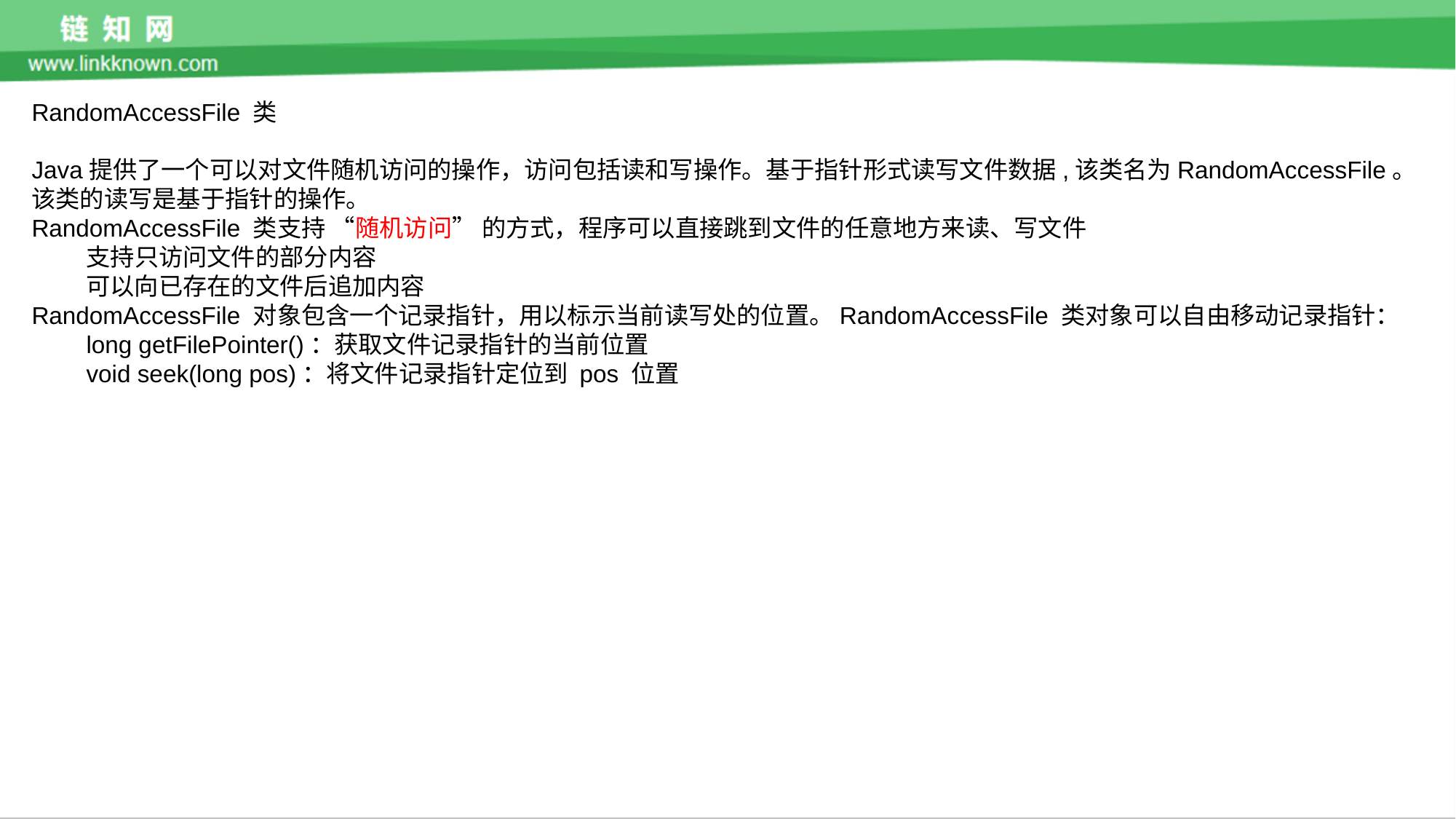

RandomAccessFile 类

Java提供了一个可以对文件随机访问的操作，访问包括读和写操作。基于指针形式读写文件数据,该类名为RandomAccessFile。该类的读写是基于指针的操作。
RandomAccessFile 类支持 “随机访问” 的方式，程序可以直接跳到文件的任意地方来读、写文件
支持只访问文件的部分内容
可以向已存在的文件后追加内容
RandomAccessFile 对象包含一个记录指针，用以标示当前读写处的位置。RandomAccessFile 类对象可以自由移动记录指针：
long getFilePointer()：获取文件记录指针的当前位置
void seek(long pos)：将文件记录指针定位到 pos 位置